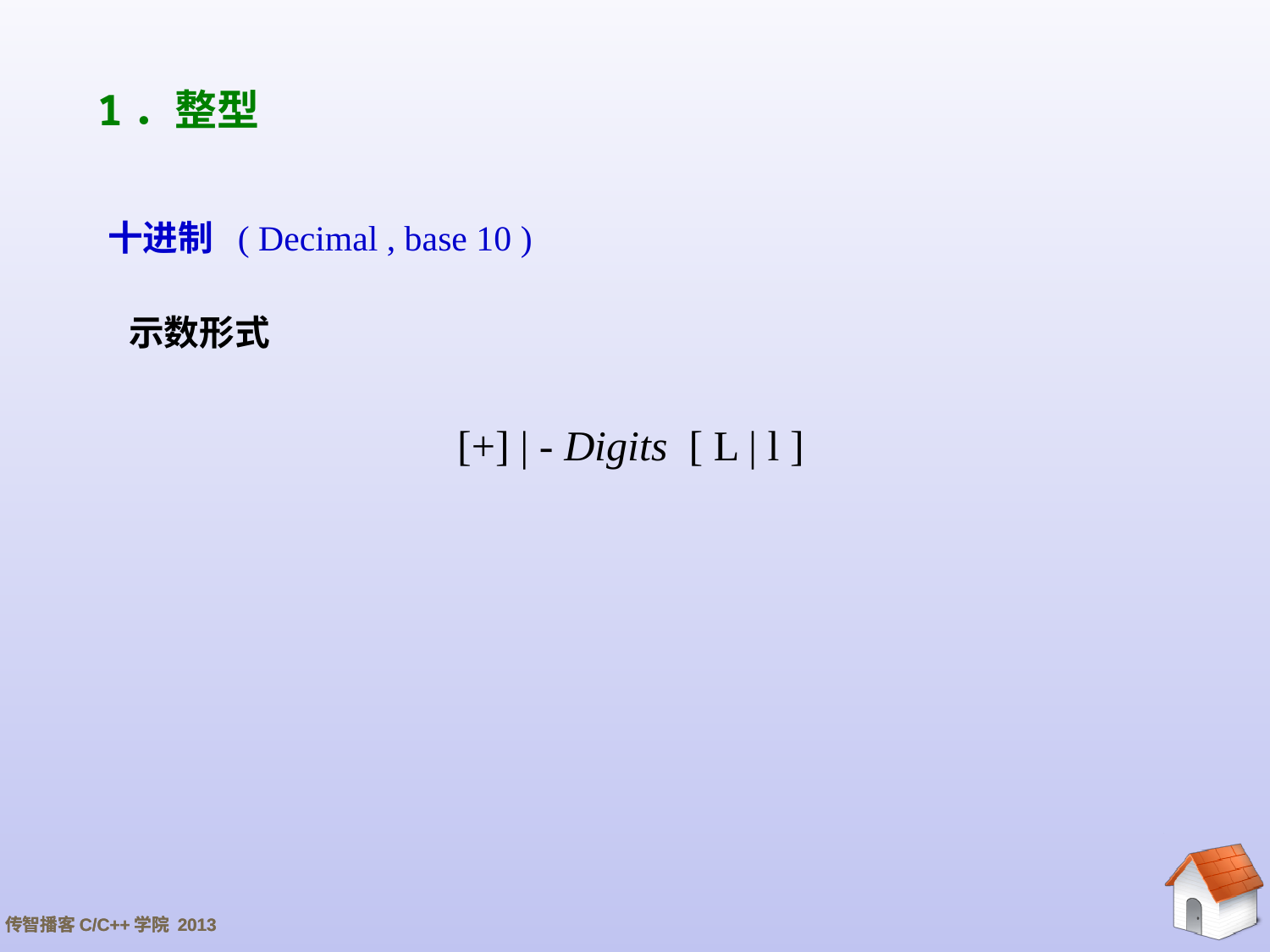

1．整型
十进制  ( Decimal , base 10 )
示数形式
[+] | - Digits  [ L | l ]